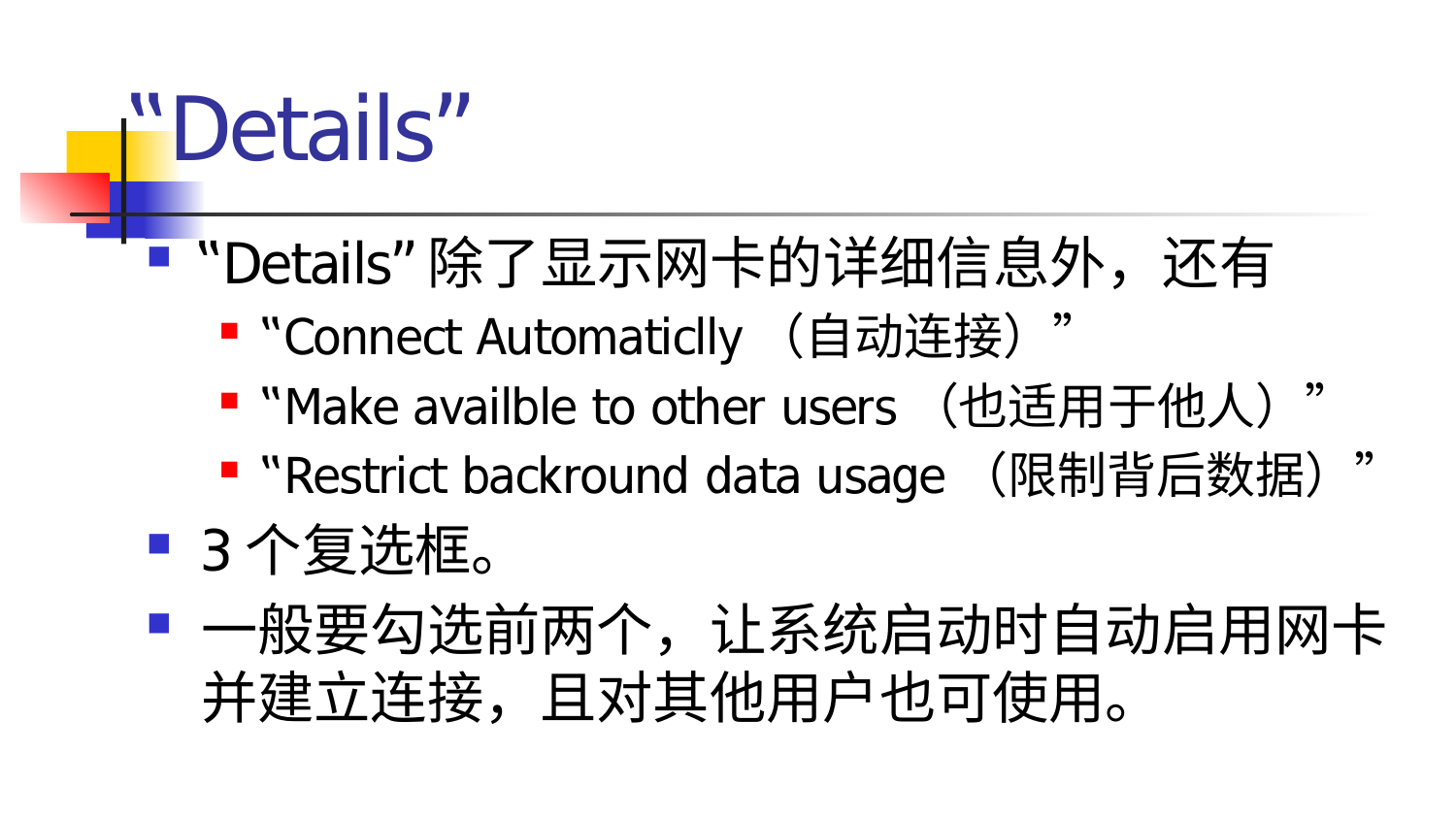

# “Details”
“Details”除了显示网卡的详细信息外，还有
“Connect Automaticlly（自动连接）”
“Make availble to other users（也适用于他人）”
“Restrict backround data usage（限制背后数据）”
3个复选框。
一般要勾选前两个，让系统启动时自动启用网卡并建立连接，且对其他用户也可使用。